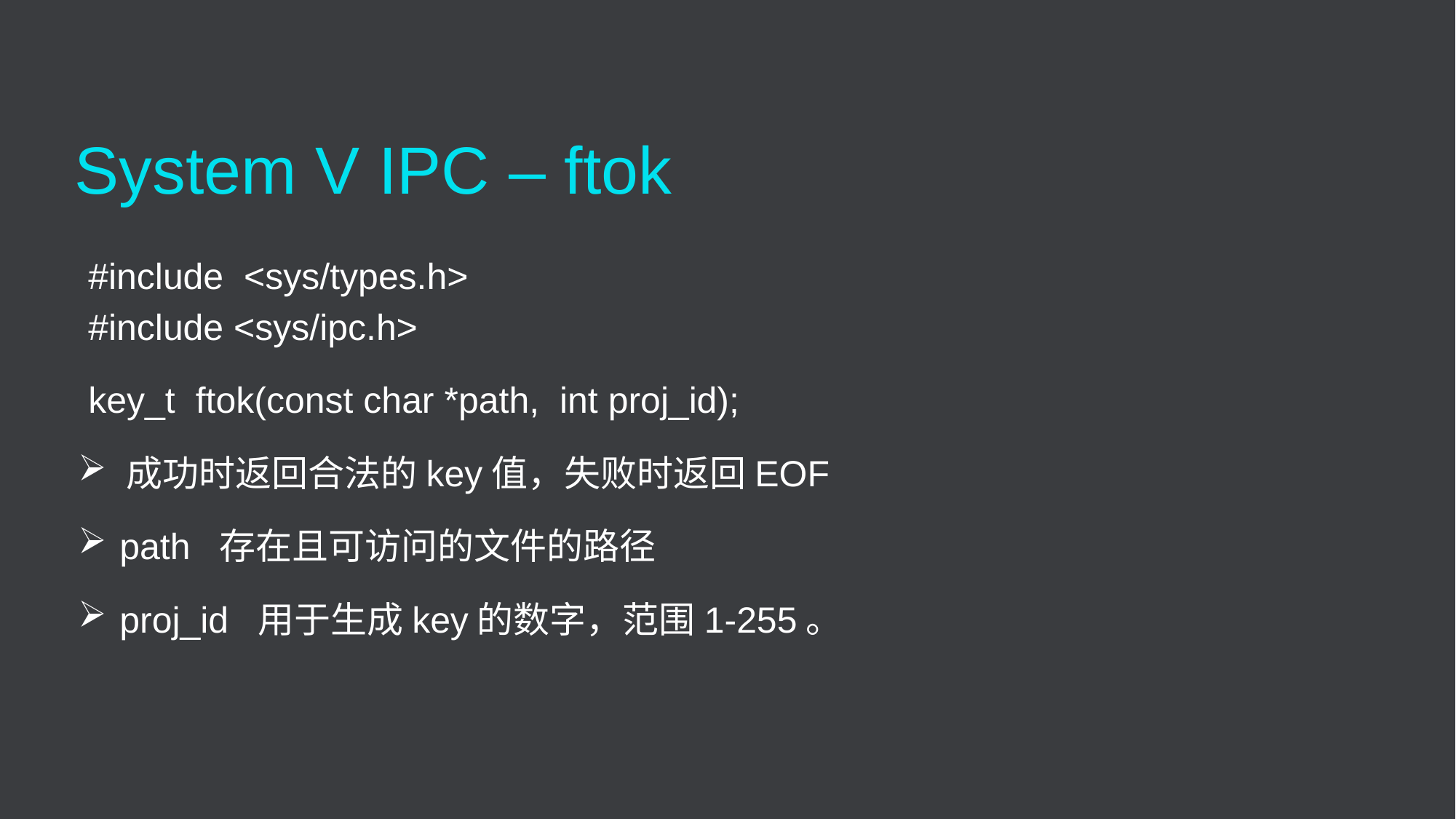

System V IPC – ftok
 #include  <sys/types.h>
 #include <sys/ipc.h>
 key_t  ftok(const char *path,  int proj_id);
 成功时返回合法的key值，失败时返回EOF
 path  存在且可访问的文件的路径
 proj_id  用于生成key的数字，范围1-255。